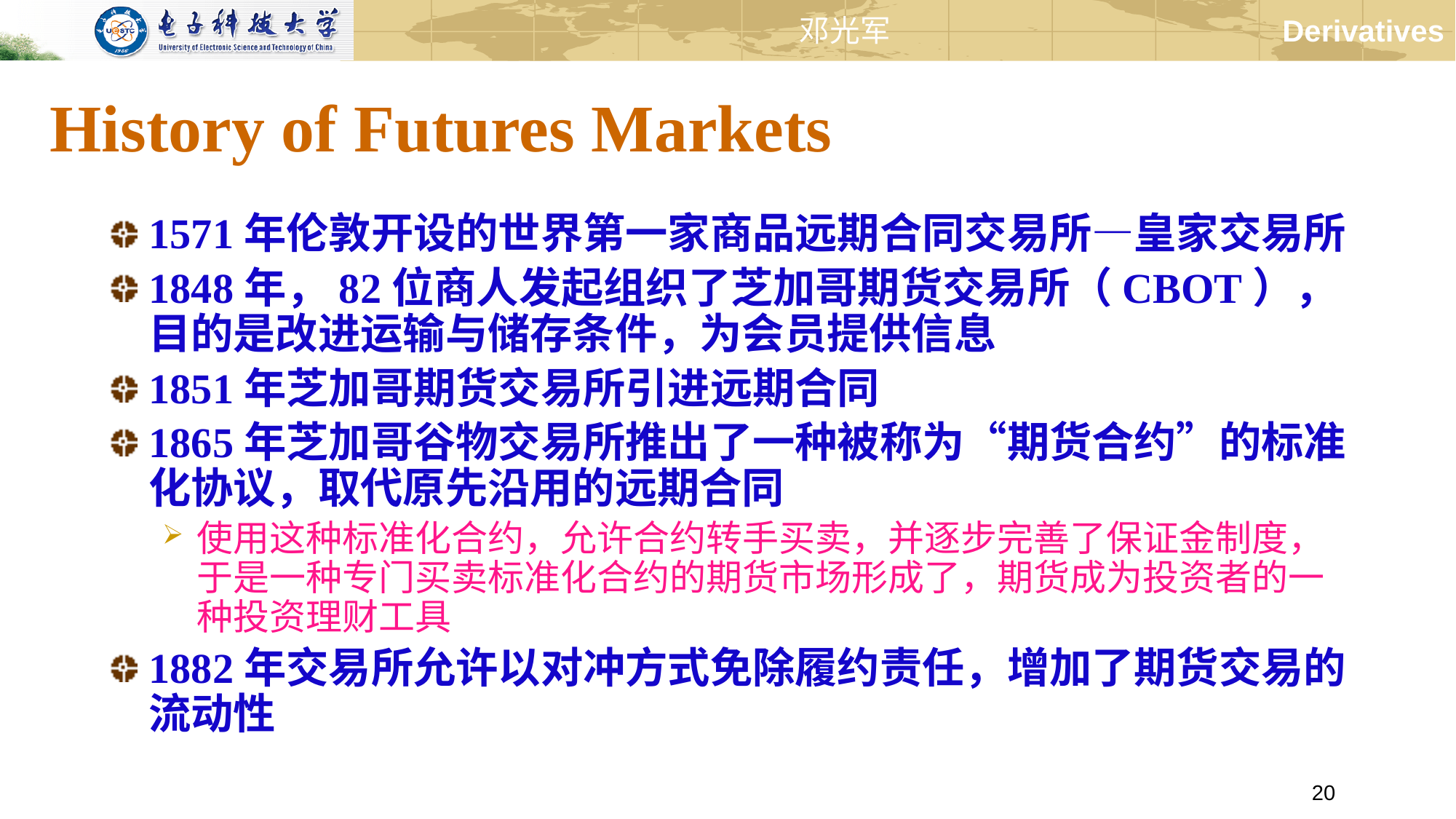

# History of Futures Markets
1571年伦敦开设的世界第一家商品远期合同交易所—皇家交易所
1848年，82位商人发起组织了芝加哥期货交易所（CBOT），目的是改进运输与储存条件，为会员提供信息
1851年芝加哥期货交易所引进远期合同
1865年芝加哥谷物交易所推出了一种被称为“期货合约”的标准化协议，取代原先沿用的远期合同
使用这种标准化合约，允许合约转手买卖，并逐步完善了保证金制度，于是一种专门买卖标准化合约的期货市场形成了，期货成为投资者的一种投资理财工具
1882年交易所允许以对冲方式免除履约责任，增加了期货交易的流动性